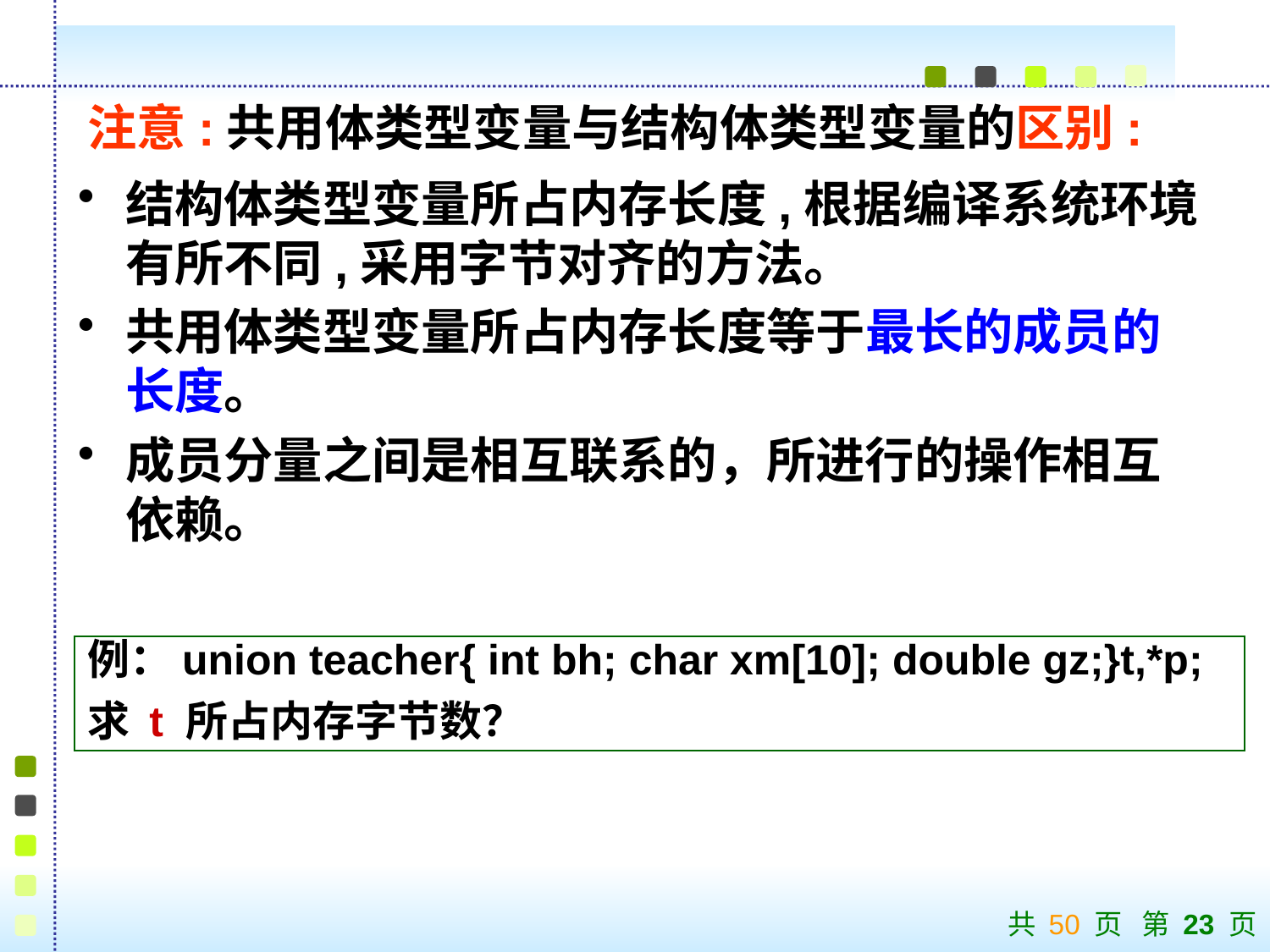

# 注意:共用体类型变量与结构体类型变量的区别:
结构体类型变量所占内存长度,根据编译系统环境有所不同,采用字节对齐的方法。
共用体类型变量所占内存长度等于最长的成员的长度。
成员分量之间是相互联系的，所进行的操作相互依赖。

例：union teacher{ int bh; char xm[10]; double gz;}t,*p;
求 t 所占内存字节数？
共 50 页   第 23 页